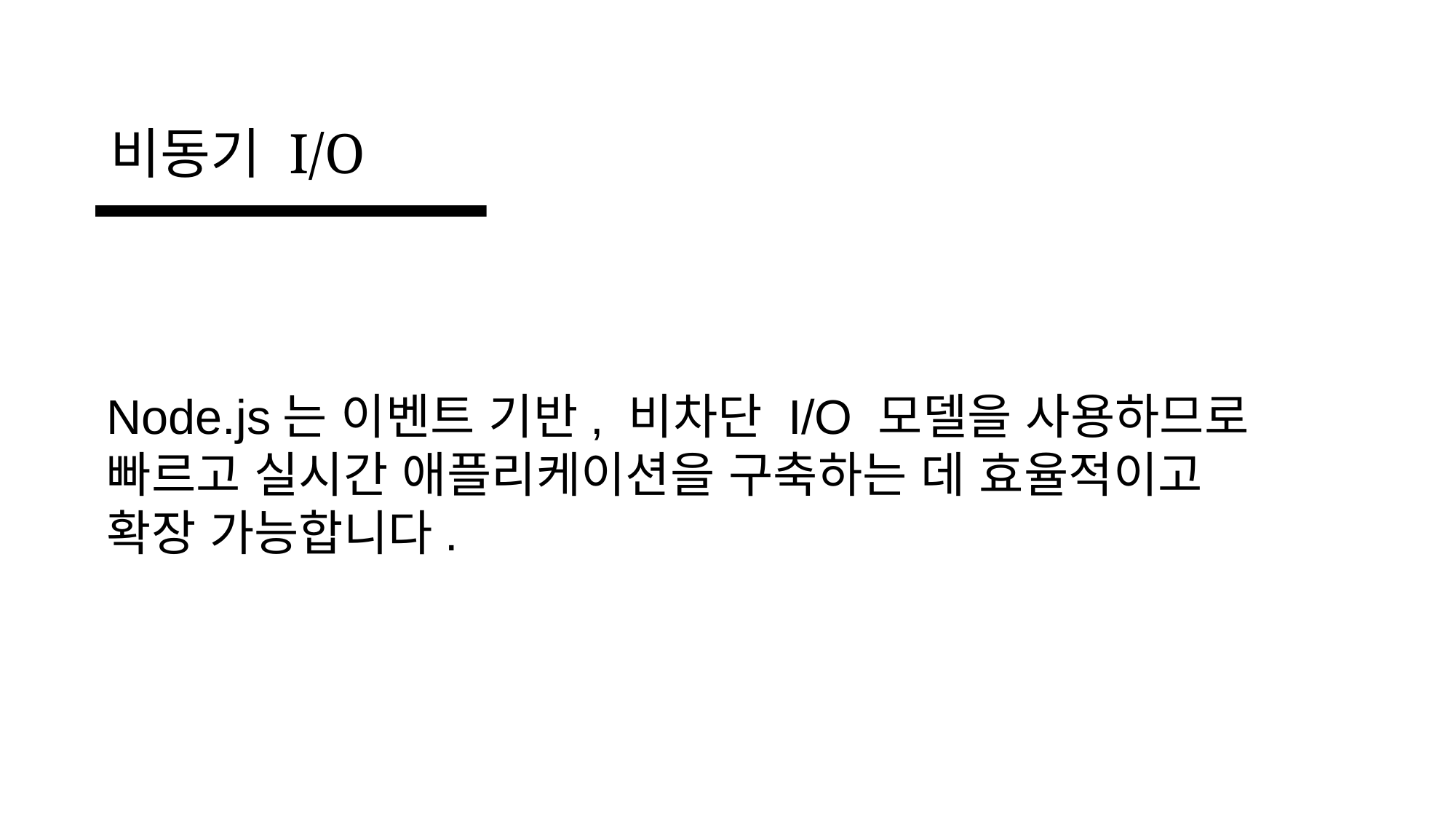

비동기 I/O

Node.js는 이벤트 기반, 비차단 I/O 모델을 사용하므로 빠르고 실시간 애플리케이션을 구축하는 데 효율적이고 확장 가능합니다.